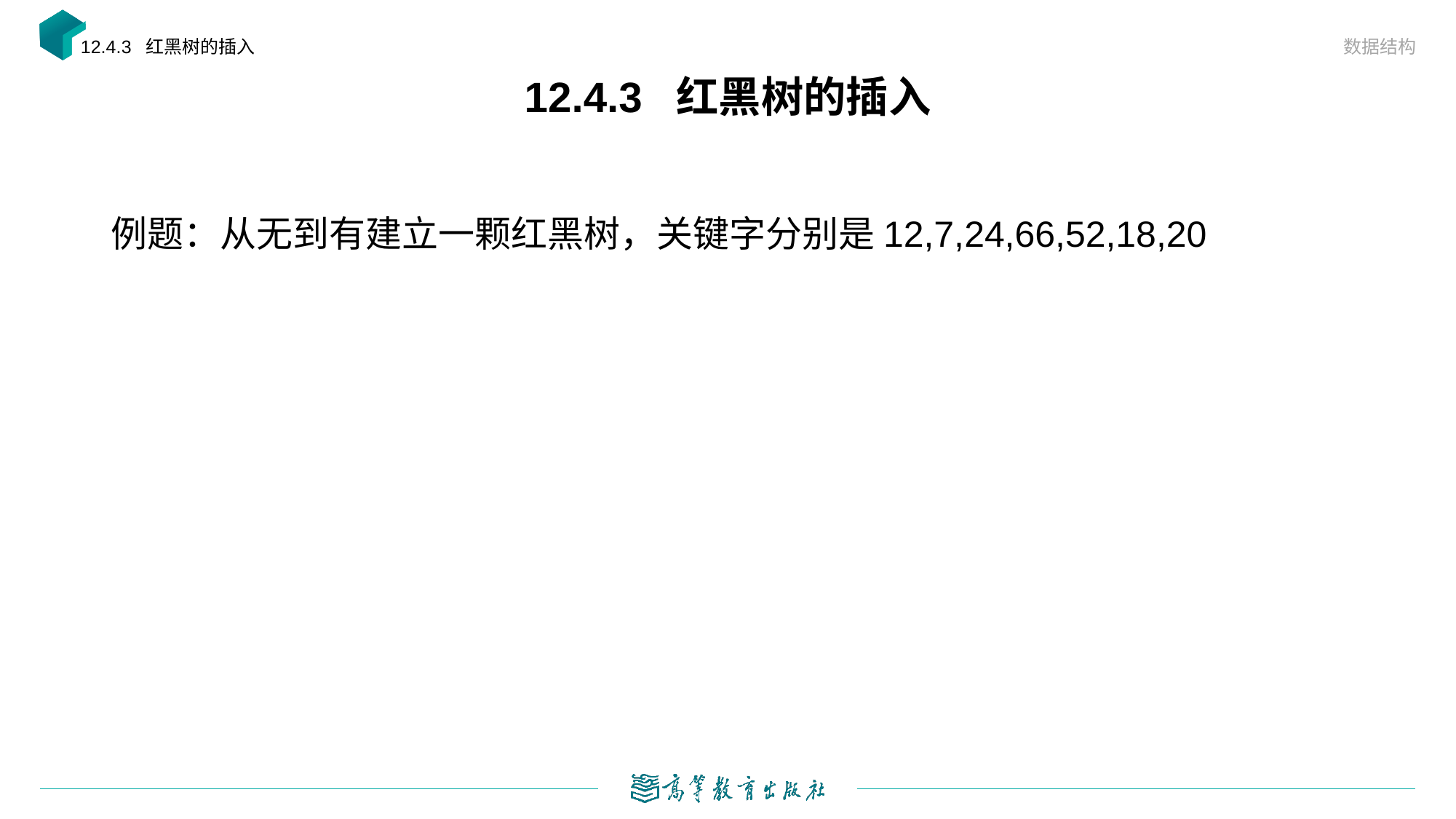

数据结构
12.4.3  红黑树的插入
# 12.4.3  红黑树的插入
例题：从无到有建立一颗红黑树，关键字分别是12,7,24,66,52,18,20